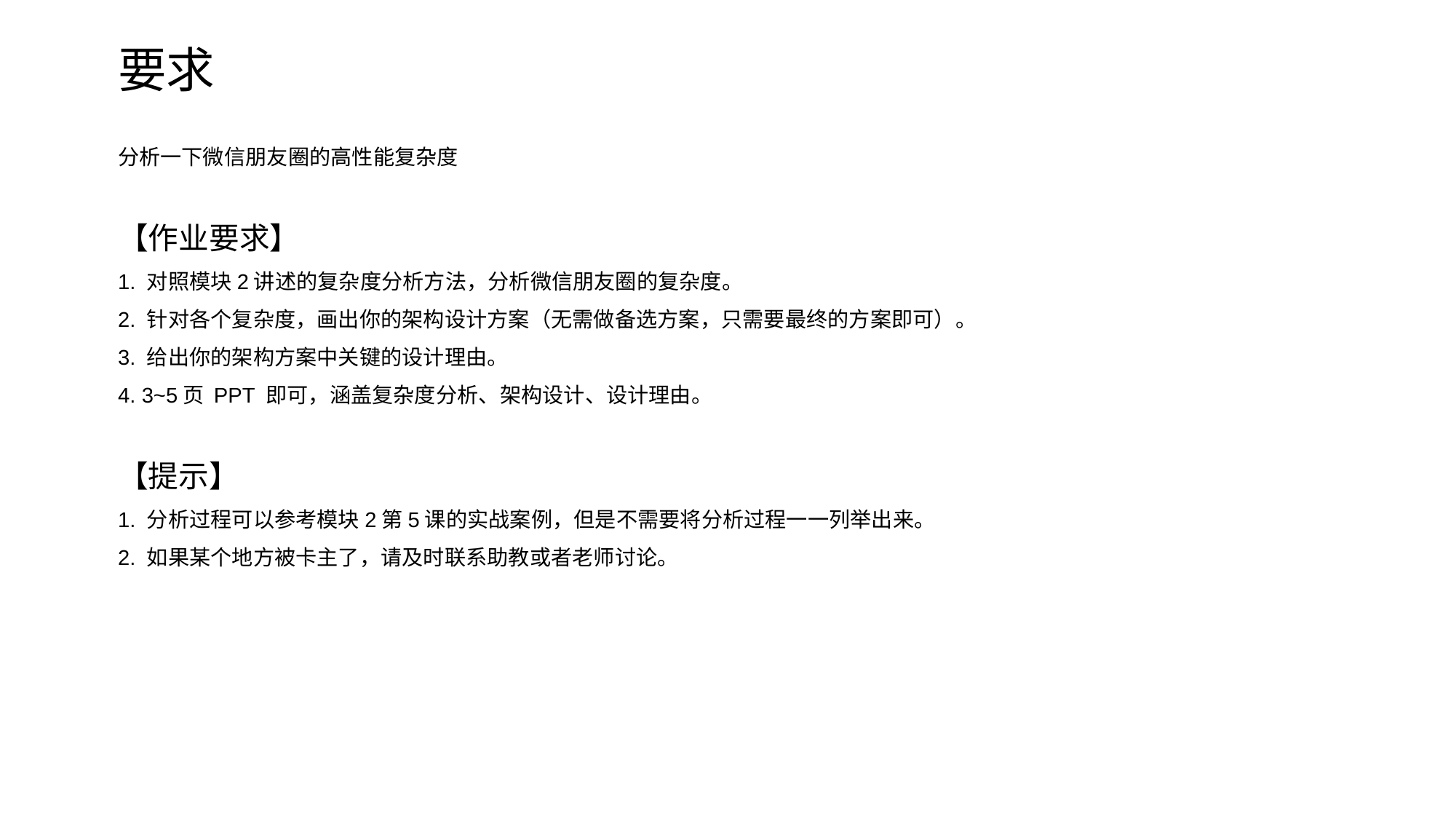

要求
分析一下微信朋友圈的高性能复杂度

【作业要求】
1. 对照模块2讲述的复杂度分析方法，分析微信朋友圈的复杂度。
2. 针对各个复杂度，画出你的架构设计方案（无需做备选方案，只需要最终的方案即可）。
3. 给出你的架构方案中关键的设计理由。
4. 3~5页 PPT 即可，涵盖复杂度分析、架构设计、设计理由。

【提示】
1. 分析过程可以参考模块2第5课的实战案例，但是不需要将分析过程一一列举出来。
2. 如果某个地方被卡主了，请及时联系助教或者老师讨论。